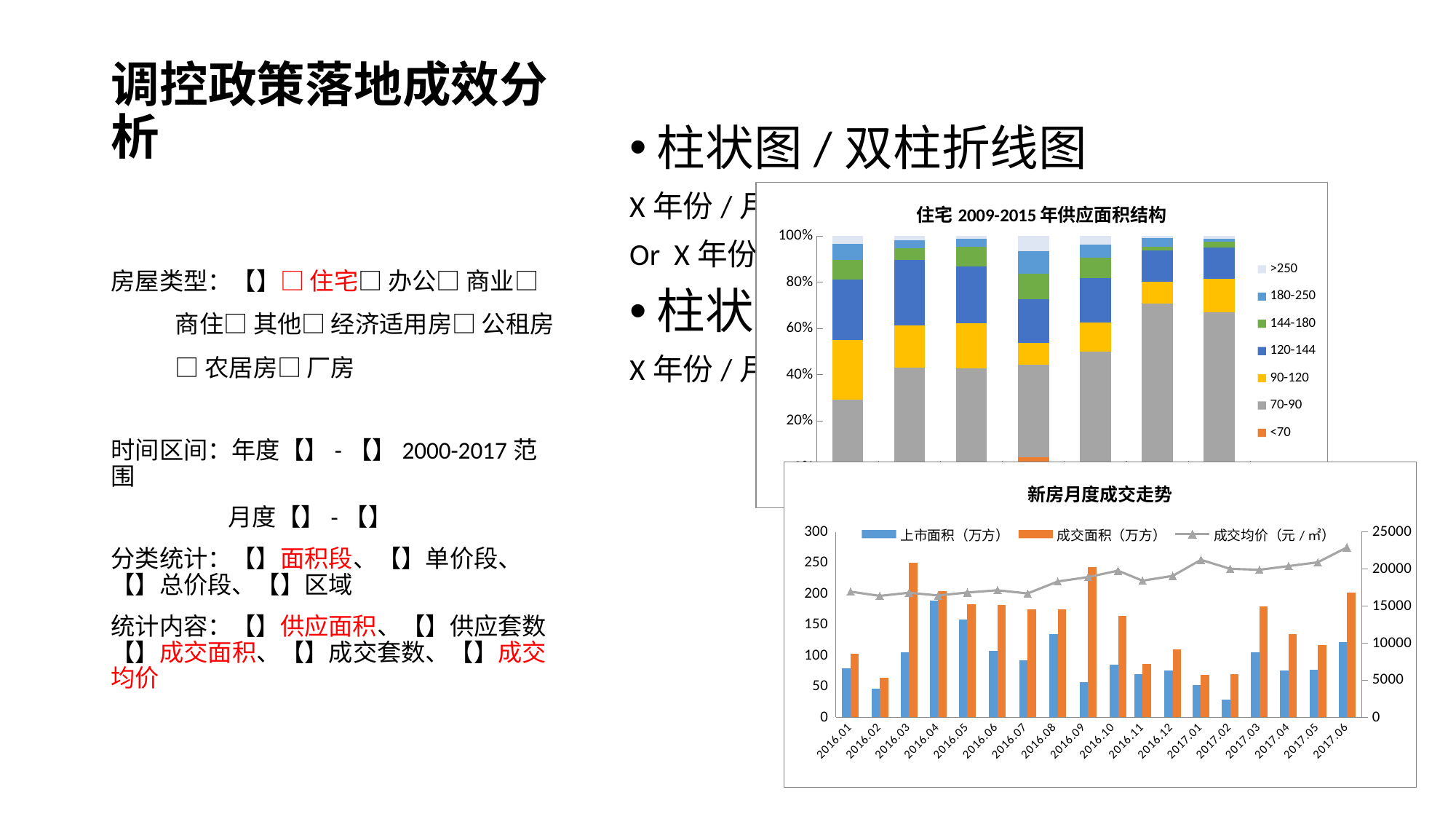

# 调控政策落地成效分析
柱状图/双柱折线图
X年份/月份；y成交面积/套数
Or  X年份/月份；y成交/供应/均价
柱状累积图
X年份/月份；y面积段/单价段/总价段

### Chart: 住宅2009-2015年供应面积结构

| Category | <70 | 70-90 | 90-120 | 120-144 | 144-180 | 180-250 | >250 |
|---|---|---|---|---|---|---|---|
| 2009 | 0.00950661853188929 | 0.2812274368231047 | 0.26040914560770156 | 0.25956678700361013 | 0.08736462093862817 | 0.06799037304452467 | 0.03393501805054152 |
| 2010 | 0.01729619738013481 | 0.4148543812794099 | 0.18084700495993897 | 0.2850057230064861 | 0.049217855780236554 | 0.03471957268218237 | 0.018059264911611344 |
| 2011 | 0.0012726382770435634 | 0.42770435633871756 | 0.19441997063142438 | 0.24532550171316692 | 0.08663729809104258 | 0.03465491923641703 | 0.00998531571218796 |
| 2012 | 0.04136842105263158 | 0.40231578947368424 | 0.09473684210526316 | 0.18694736842105264 | 0.11189473684210527 | 0.09768421052631579 | 0.06505263157894736 |
| 2013 | 0.016098249107957846 | 0.48369429922827983 | 0.12480292091942577 | 0.19334495062650403 | 0.08928719608331259 | 0.05485021989876359 | 0.037922164135756366 |
| 2014 | 0.013143759873617693 | 0.6941548183254345 | 0.09642969984202211 | 0.13415481832543444 | 0.014849921011058451 | 0.038988941548183255 | 0.008278041074249605 |
| 2015 | 0.008745867682135833 | 0.6608360882119094 | 0.14512281876386157 | 0.13558187220153156 | 0.024731137799723815 | 0.013725572247562455 | 0.011256643093275306 |
房屋类型：【】□ 住宅□ 办公□ 商业□商住□ 其他□ 经济适用房□ 公租房
□ 农居房□ 厂房

时间区间：年度【】-【】2000-2017范围
月度【】-【】
分类统计：【】面积段、【】单价段、【】总价段、【】区域
统计内容：【】供应面积、【】供应套数【】成交面积、【】成交套数、【】成交均价

### Chart: 新房月度成交走势

| Category | 上市面积（万方） | 成交面积（万方） | 成交均价（元/㎡）  |
|---|---|---|---|
| 42370 | 79.8784 | 102.7645 | 16948.0 |
| 42401 | 45.935 | 64.1199 | 16382.0 |
| 42430 | 105.1481 | 250.484 | 16806.0 |
| 42461 | 189.4896 | 203.686 | 16442.0 |
| 42491 | 158.2499 | 182.9676 | 16831.0 |
| 42523 | 107.7522 | 181.3576 | 17144.0 |
| 42554 | 92.1018 | 174.6494 | 16709.0 |
| 42586 | 134.6569 | 175.0883 | 18326.0 |
| 42618 | 56.5376 | 242.7688 | 18917.0 |
| 42649 | 85.1284 | 164.0644 | 19780.0 |
| 42675 | 69.631 | 86.2881 | 18430.0 |
| 42706 | 76.4483 | 109.6047 | 19077.0 |
| 42736 | 52.2435 | 68.7591 | 21246.0 |
| 42767 | 29.2451 | 70.4213 | 20030.0 |
| 42795 | 105.9435 | 179.4442 | 19906.0 |
| 42826 | 75.8873 | 134.706 | 20399.0 |
| 42856 | 77.1906 | 117.0413 | 20911.0 |
| 42887 | 122.2814 | 201.5264 | 22923.0 |